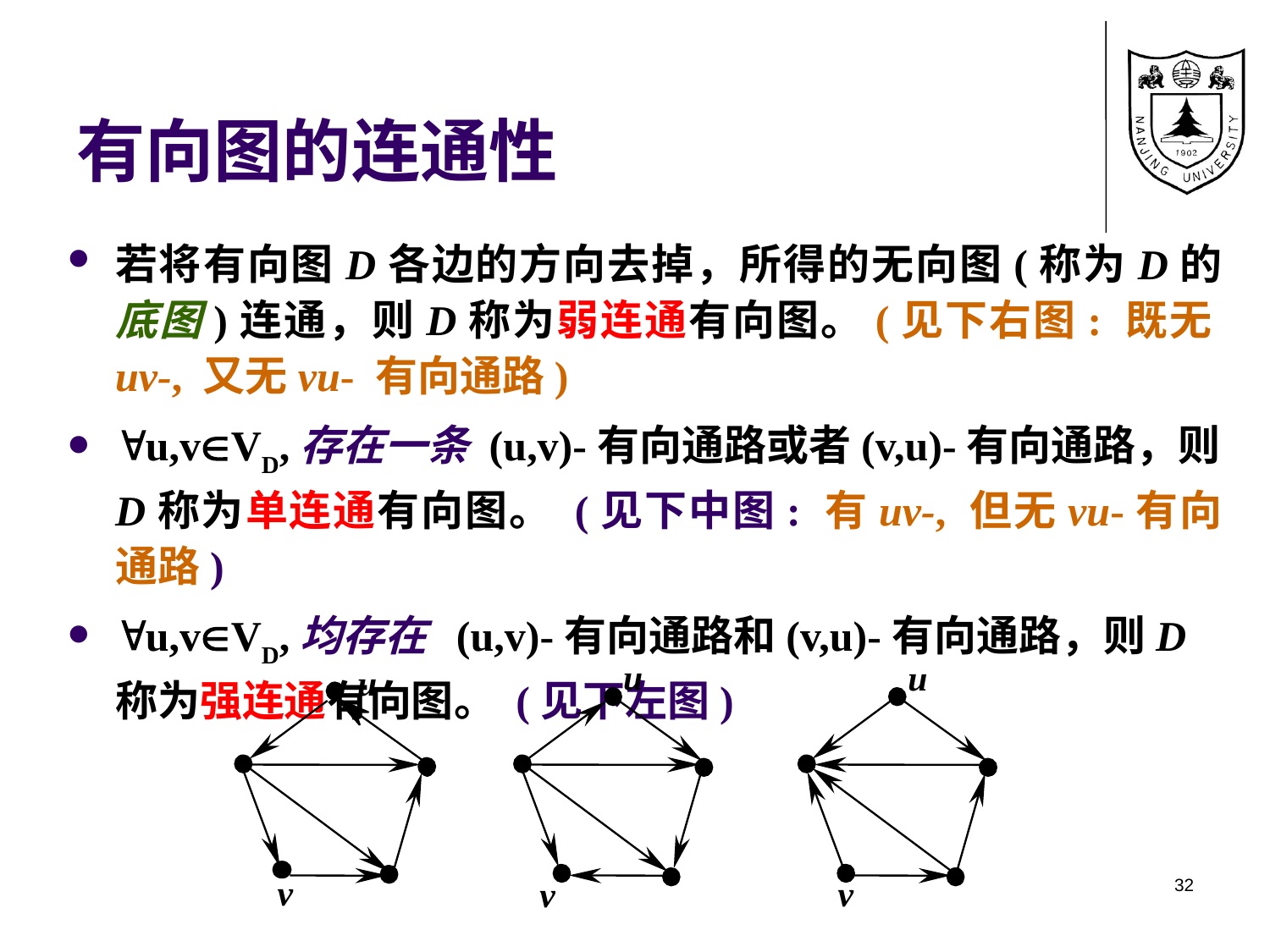

# 有向图的连通性
若将有向图D各边的方向去掉，所得的无向图(称为D的底图)连通，则D称为弱连通有向图。(见下右图: 既无uv-, 又无vu- 有向通路)
∀u,v∈VD,存在一条 (u,v)-有向通路或者(v,u)-有向通路，则D称为单连通有向图。 (见下中图: 有uv-, 但无vu-有向通路)
∀u,v∈VD,均存在  (u,v)-有向通路和(v,u)-有向通路，则D称为强连通有向图。 (见下左图)
u
u
u

v
v
v
32